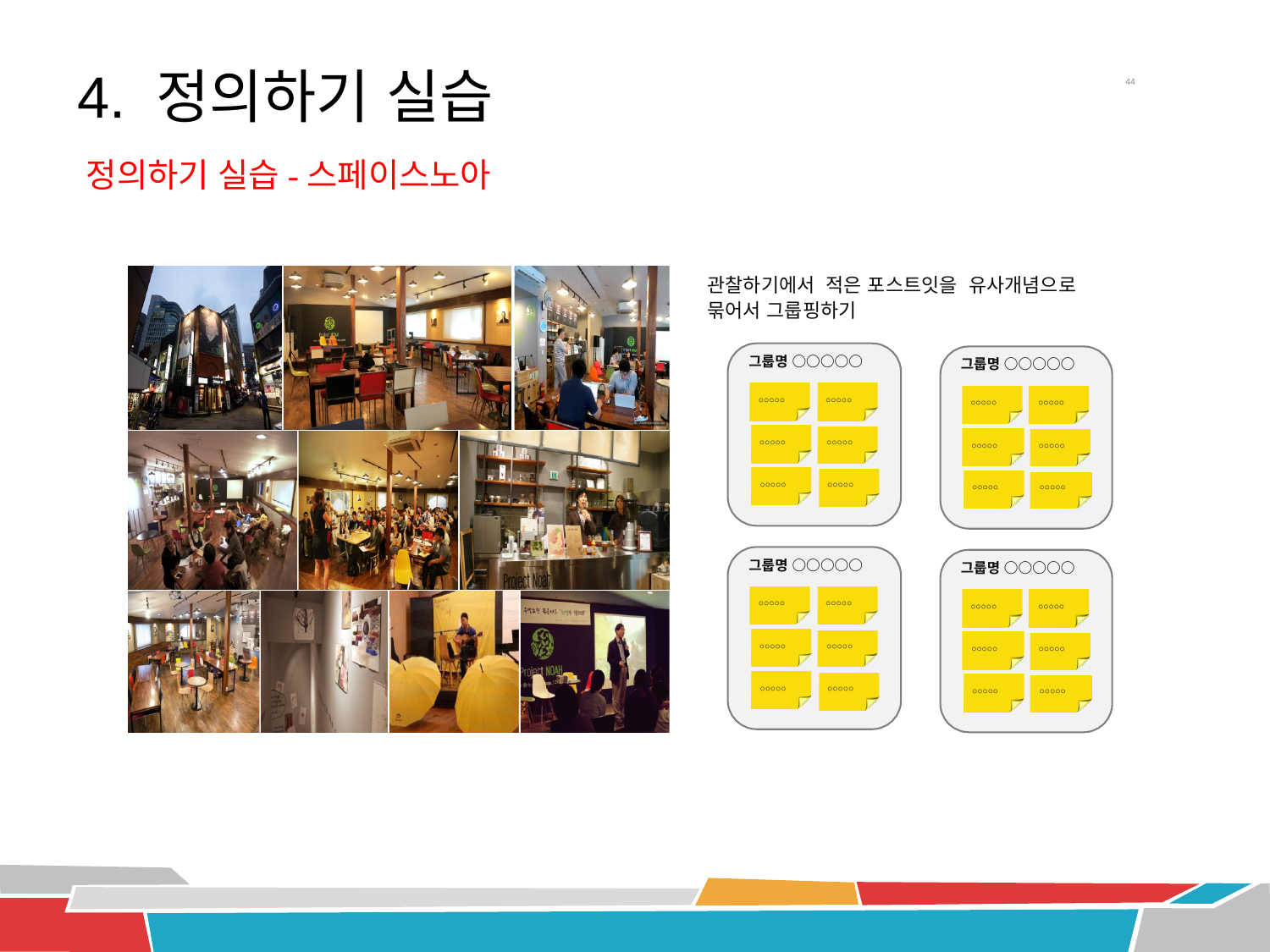

4. 정의하기 실습
44
정의하기 실습-스페이스노아

관찰하기에서  적은 포스트잇을  유사개념으로
묶어서 그룹핑하기

그룹명 ○○○○○
그룹명 ○○○○○

○○○○○
○○○○○
○○○○○
○○○○○

○○○○○
○○○○○
○○○○○
○○○○○

○○○○○
○○○○○
○○○○○
○○○○○

그룹명 ○○○○○
그룹명 ○○○○○

○○○○○
○○○○○
○○○○○
○○○○○

○○○○○
○○○○○
○○○○○
○○○○○

○○○○○
○○○○○
○○○○○
○○○○○